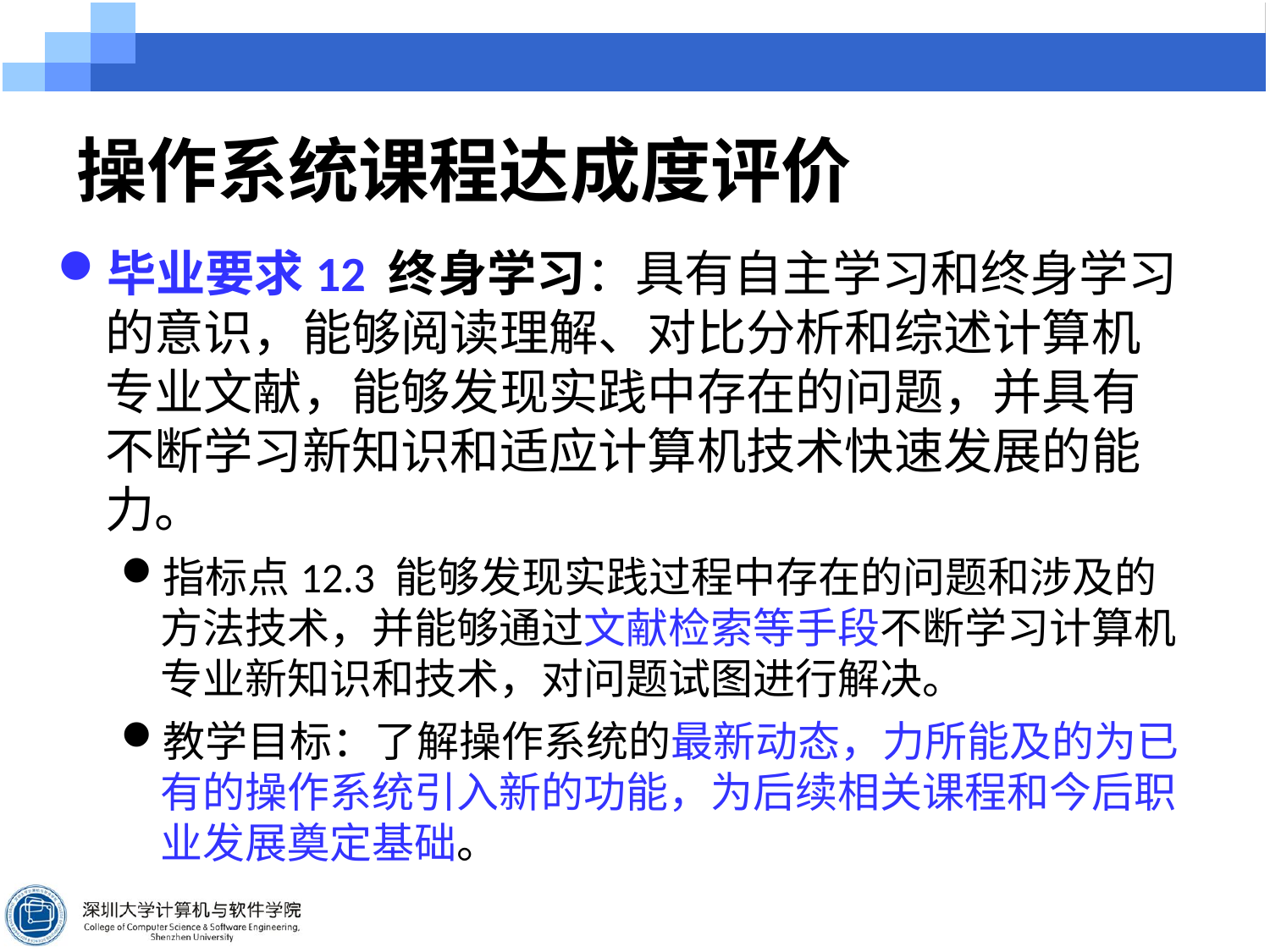

操作系统课程达成度评价
毕业要求12 终身学习：具有自主学习和终身学习的意识，能够阅读理解、对比分析和综述计算机专业文献，能够发现实践中存在的问题，并具有不断学习新知识和适应计算机技术快速发展的能力。
指标点12.3 能够发现实践过程中存在的问题和涉及的方法技术，并能够通过文献检索等手段不断学习计算机专业新知识和技术，对问题试图进行解决。
教学目标：了解操作系统的最新动态，力所能及的为已有的操作系统引入新的功能，为后续相关课程和今后职业发展奠定基础。